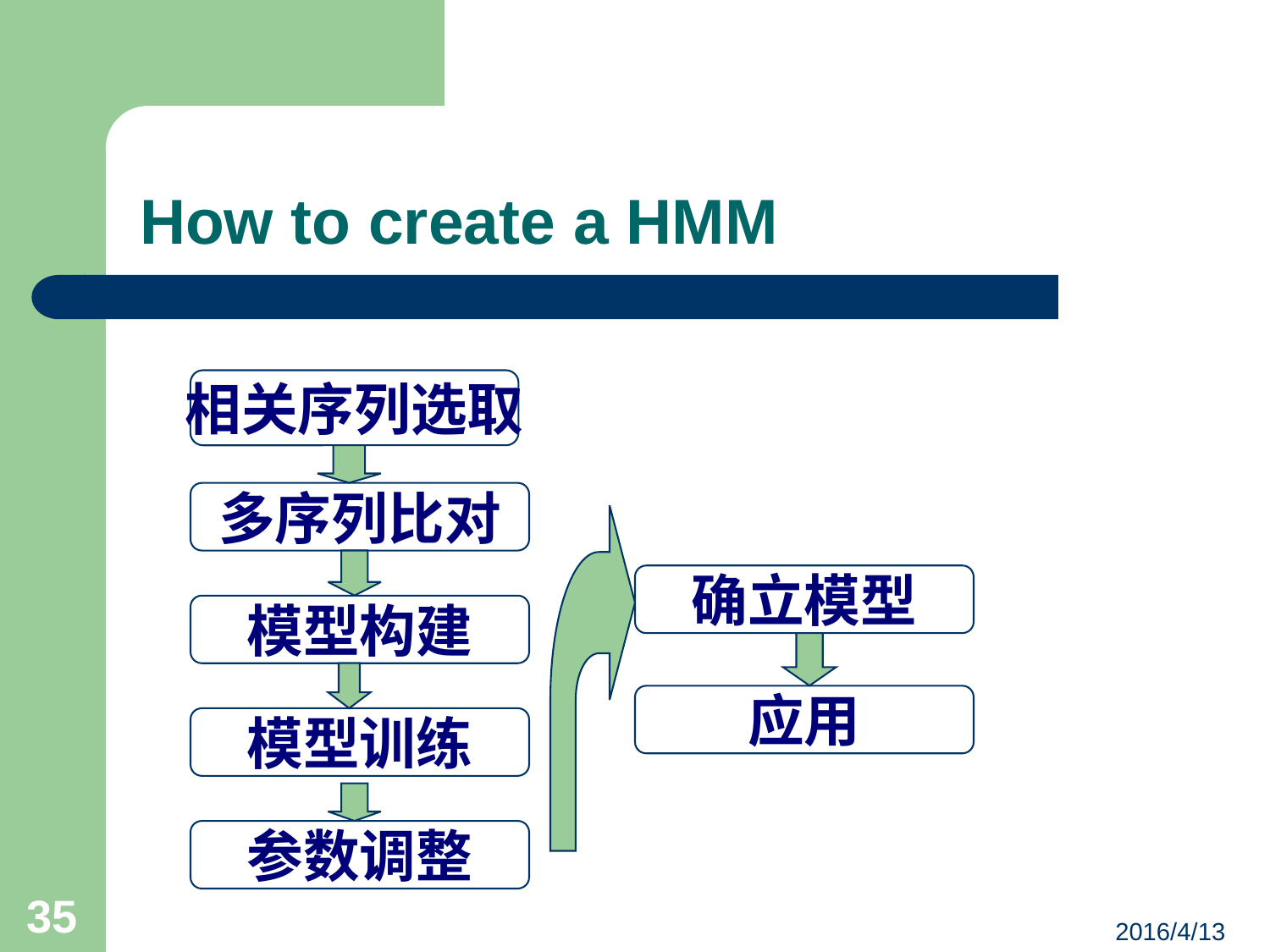

# How to create a HMM
相关序列选取

多序列比对

确立模型
模型构建

应用
模型训练

参数调整
35
2016/4/13